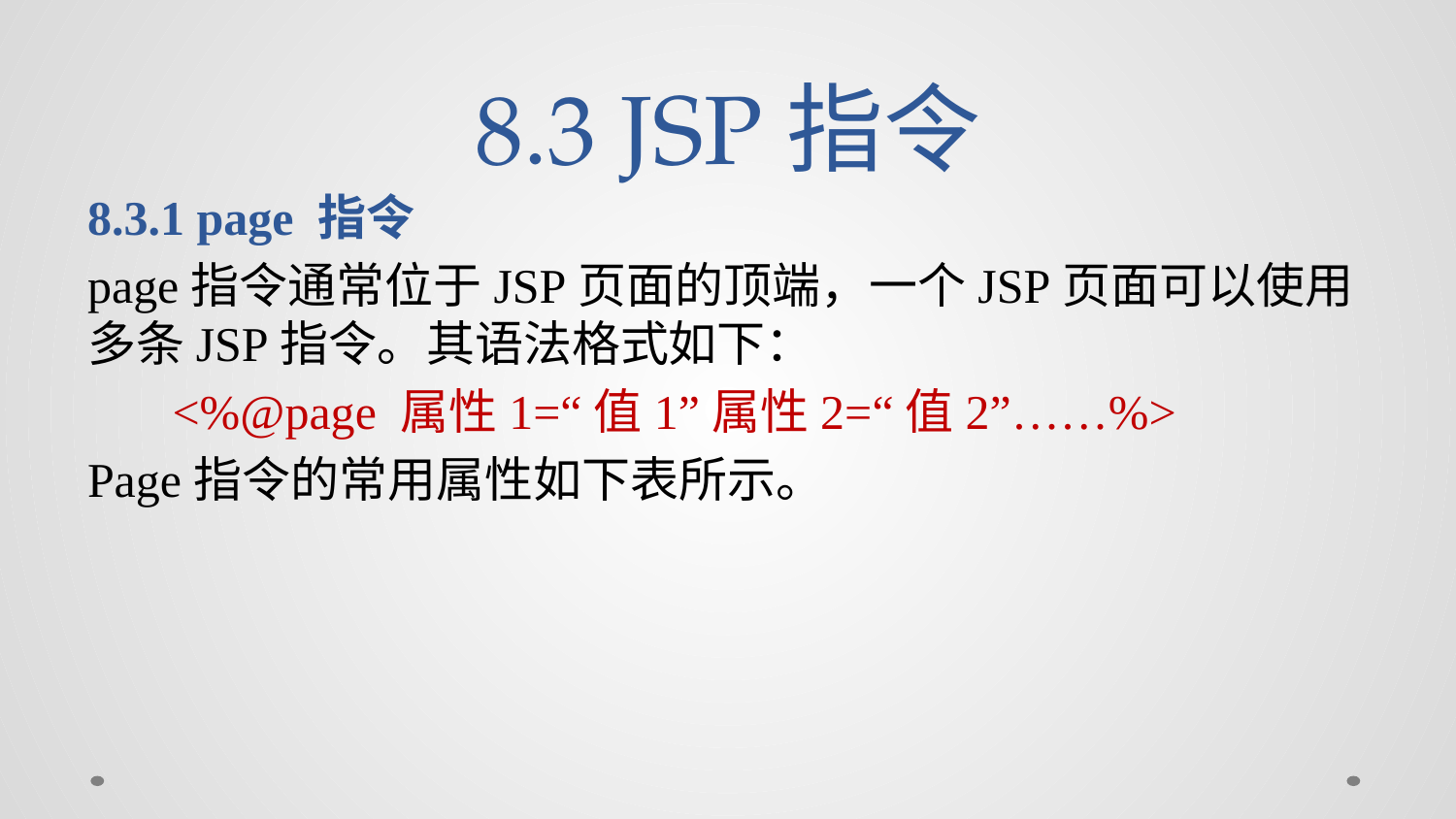

# 8.3 JSP指令
8.3.1 page 指令
page指令通常位于JSP页面的顶端，一个JSP页面可以使用多条JSP指令。其语法格式如下：
       <%@page 属性1=“值1”属性2=“值2”……%>
Page指令的常用属性如下表所示。